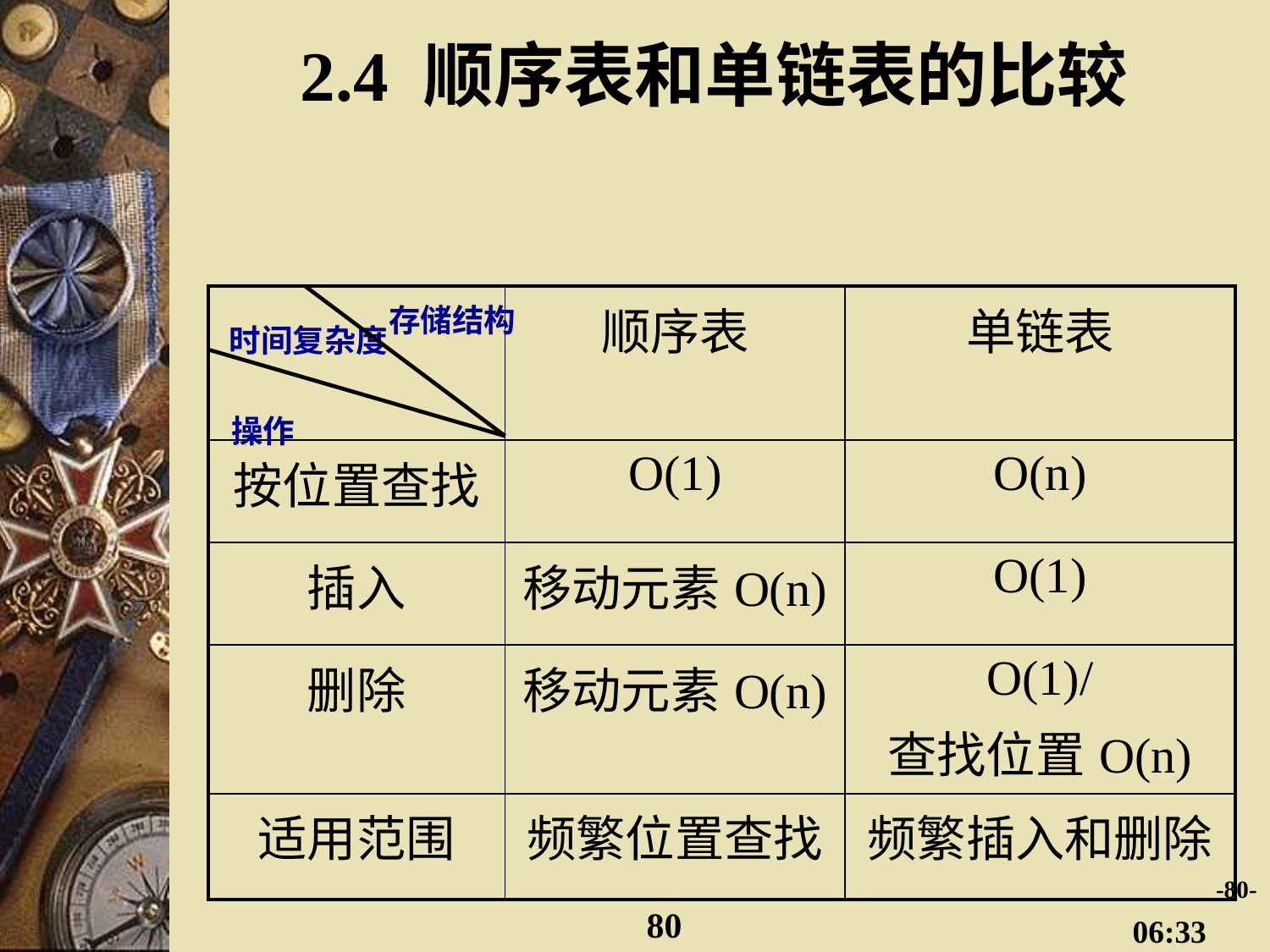

# 2.4 顺序表和单链表的比较
|  | 顺序表 | 单链表 |
| --- | --- | --- |
| 按位置查找 | O(1) | O(n) |
| 插入 | 移动元素O(n) | O(1) |
| 删除 | 移动元素O(n) | O(1)/ 查找位置O(n) |
| 适用范围 | 频繁位置查找 | 频繁插入和删除 |

存储结构
时间复杂度

操作
-80-